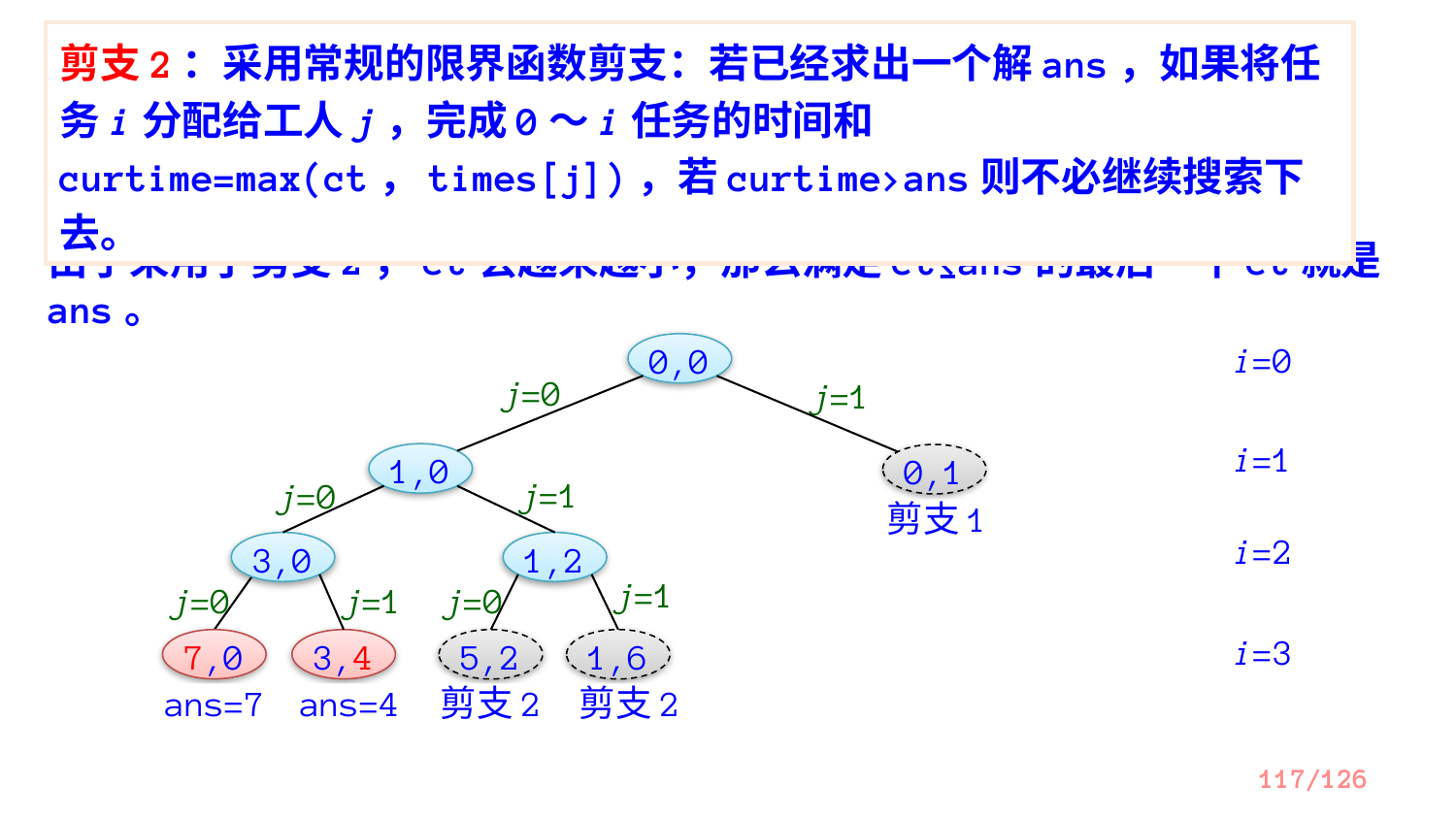

剪支2：采用常规的限界函数剪支：若已经求出一个解ans，如果将任务i分配给工人j，完成0～i任务的时间和curtime=max(ct，times[j])，若curtime>ans则不必继续搜索下去。
由于采用了剪支2，ct会越来越小，那么满足ct≤ans的最后一个ct就是ans。
0,0
i=0
j=0
j=1

i=1
1,0
0,1
j=1
j=0

剪支1
i=2
3,0
1,2

j=1
j=0
j=1
j=0
7,0
3,4
5,2
1,6
i=3
ans=7
ans=4
剪支2
剪支2
117/126